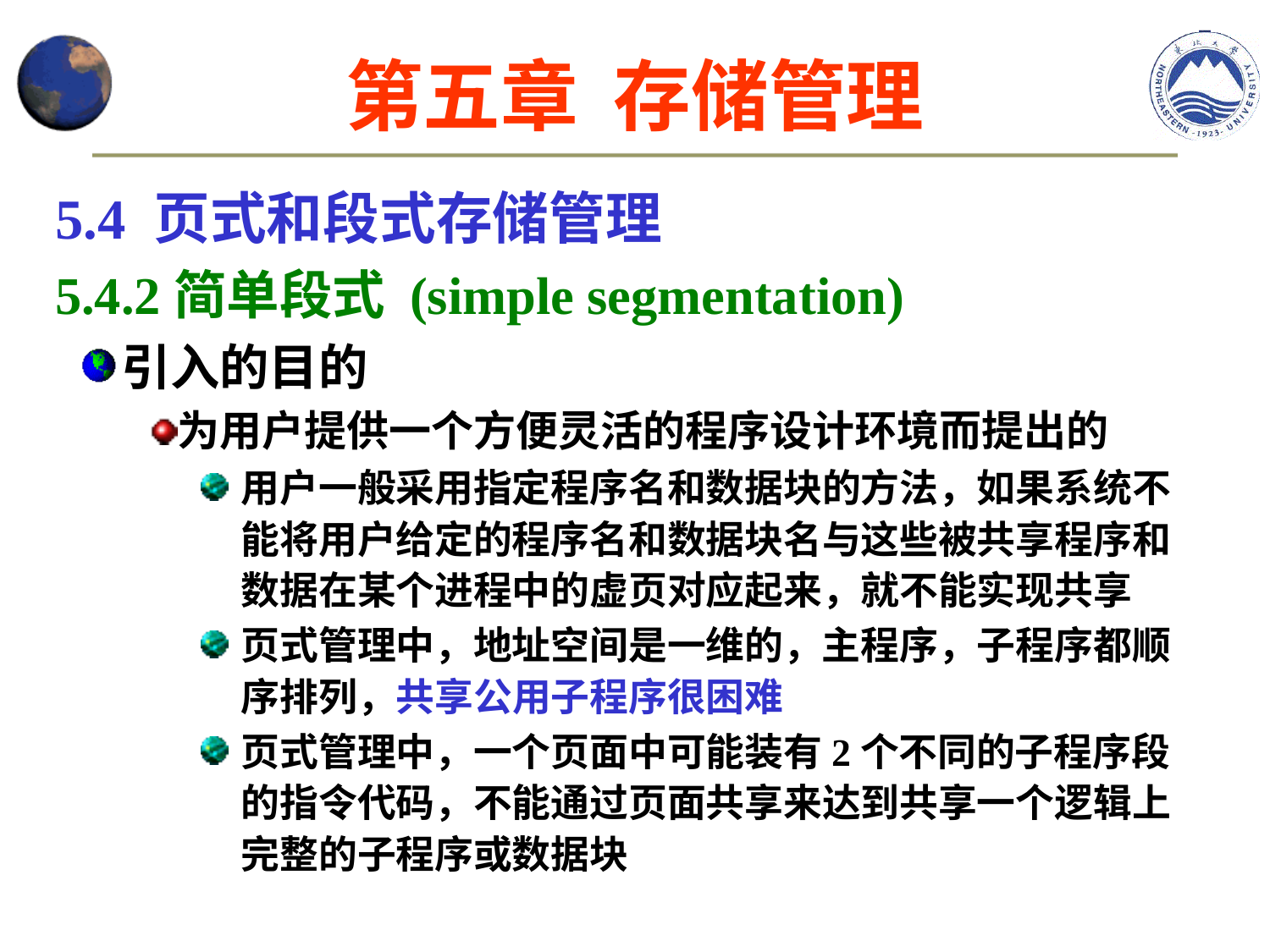

第五章  存储管理
5.4 页式和段式存储管理
5.4.2简单段式 (simple segmentation)
引入的目的
为用户提供一个方便灵活的程序设计环境而提出的
用户一般采用指定程序名和数据块的方法，如果系统不能将用户给定的程序名和数据块名与这些被共享程序和数据在某个进程中的虚页对应起来，就不能实现共享
页式管理中，地址空间是一维的，主程序，子程序都顺序排列，共享公用子程序很困难
页式管理中，一个页面中可能装有2个不同的子程序段的指令代码，不能通过页面共享来达到共享一个逻辑上完整的子程序或数据块